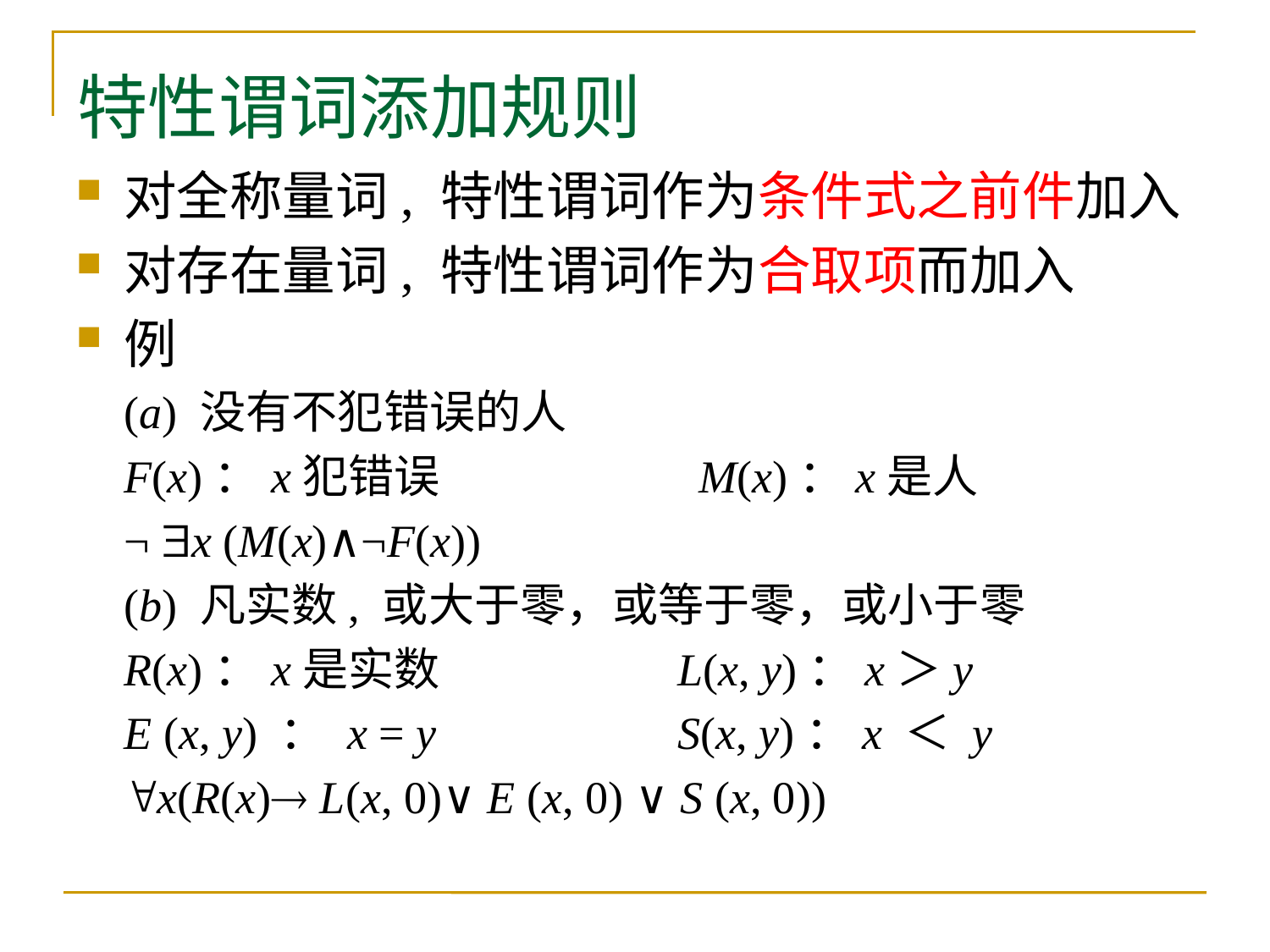

# 特性谓词添加规则
对全称量词, 特性谓词作为条件式之前件加入
对存在量词, 特性谓词作为合取项而加入
例
(a) 没有不犯错误的人
F(x)：x犯错误		 M(x)：x是人
¬ ∃x (M(x)∧¬F(x))
(b) 凡实数, 或大于零，或等于零，或小于零
R(x)：x是实数		L(x, y)：x＞y
E (x, y) ： x = y		S(x, y)：x ＜ y
∀x(R(x)→ L(x, 0)∨ E (x, 0) ∨ S (x, 0))